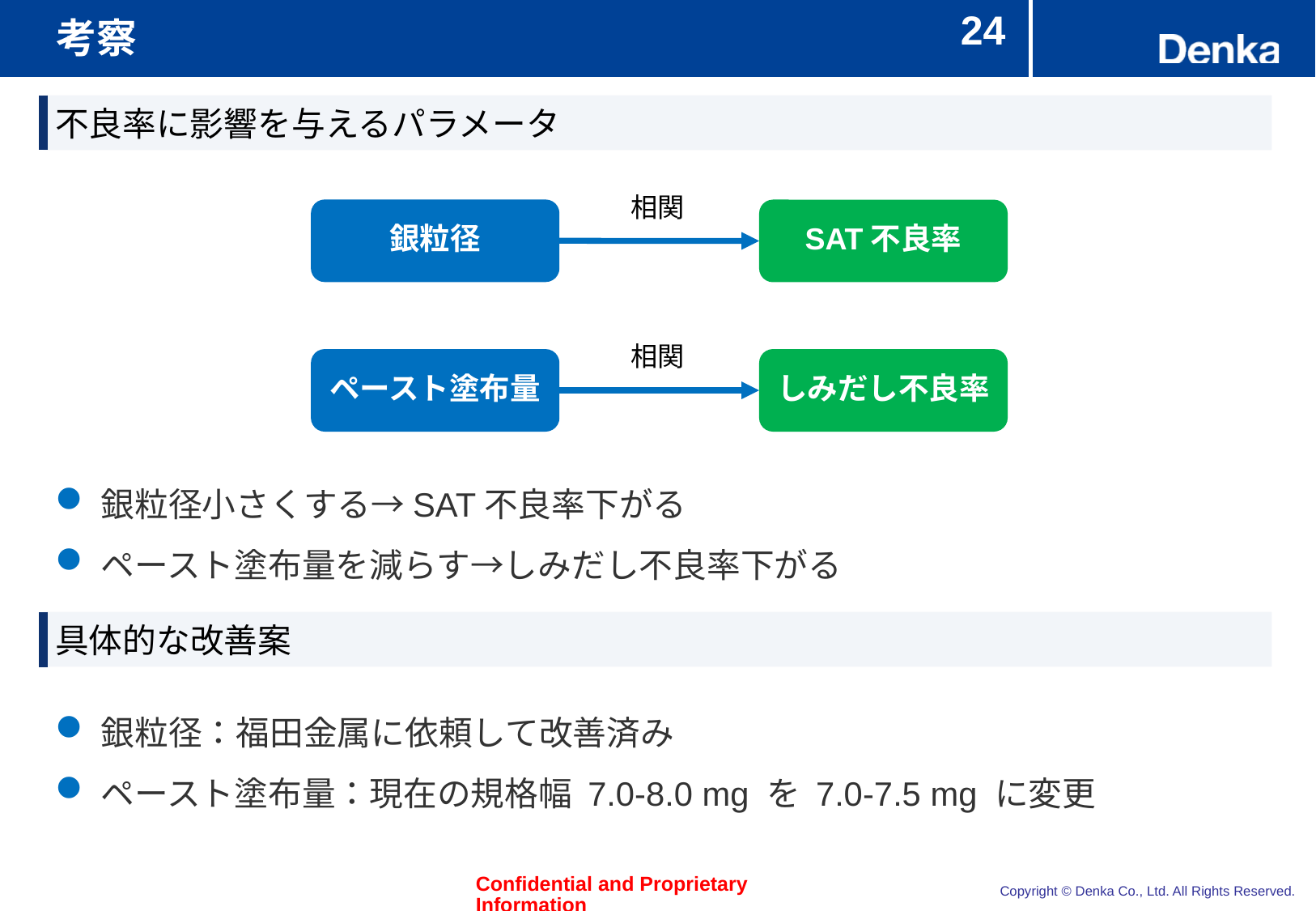

# 考察
24
不良率に影響を与えるパラメータ

相関
銀粒径
SAT不良率
相関
ペースト塗布量
しみだし不良率
銀粒径小さくする→SAT不良率下がる
ペースト塗布量を減らす→しみだし不良率下がる
具体的な改善案

銀粒径：福田金属に依頼して改善済み
ペースト塗布量：現在の規格幅 7.0-8.0 mg を 7.0-7.5 mg に変更